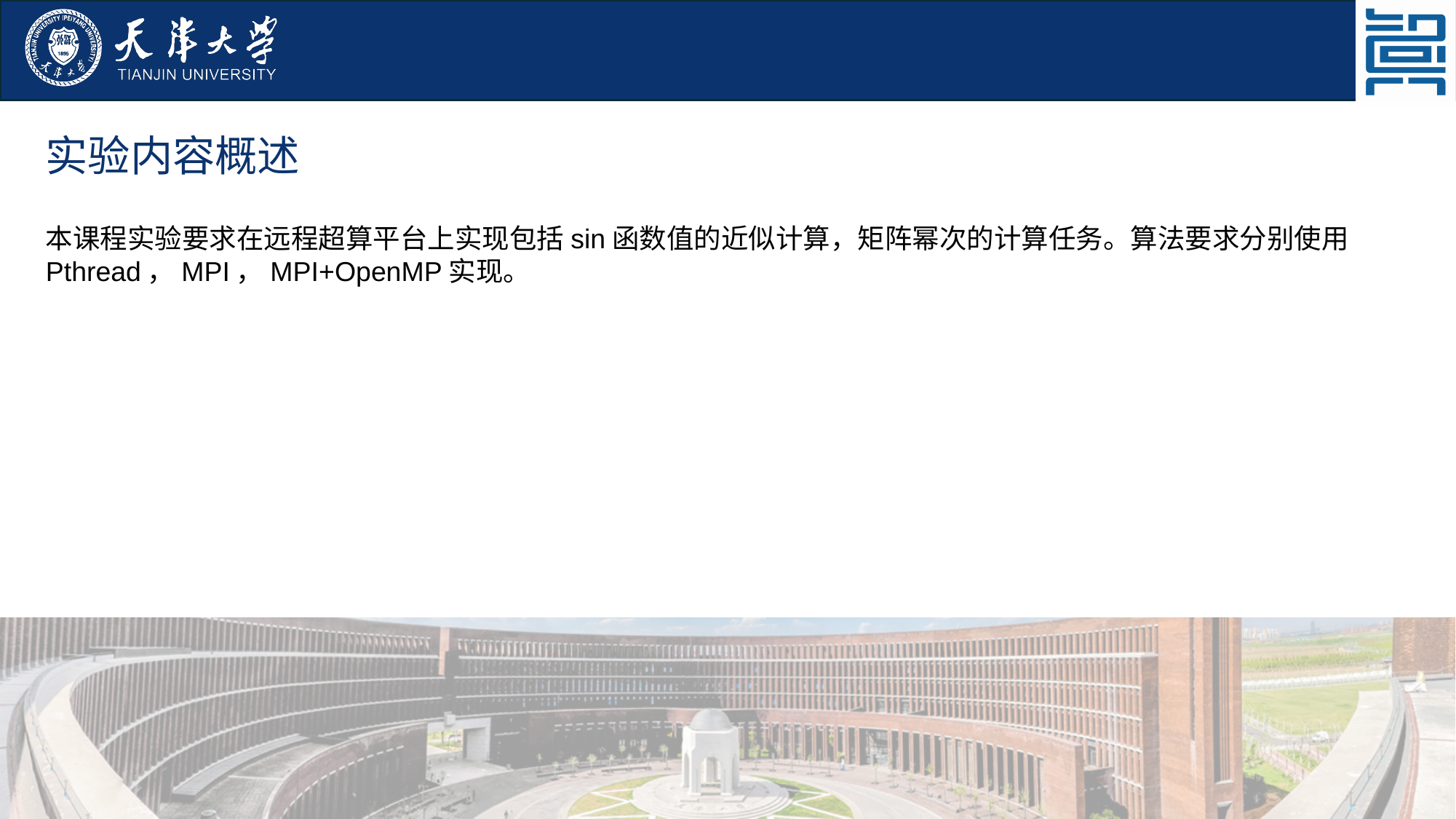

实验内容概述
本课程实验要求在远程超算平台上实现包括sin函数值的近似计算，矩阵幂次的计算任务。算法要求分别使用Pthread，MPI，MPI+OpenMP实现。